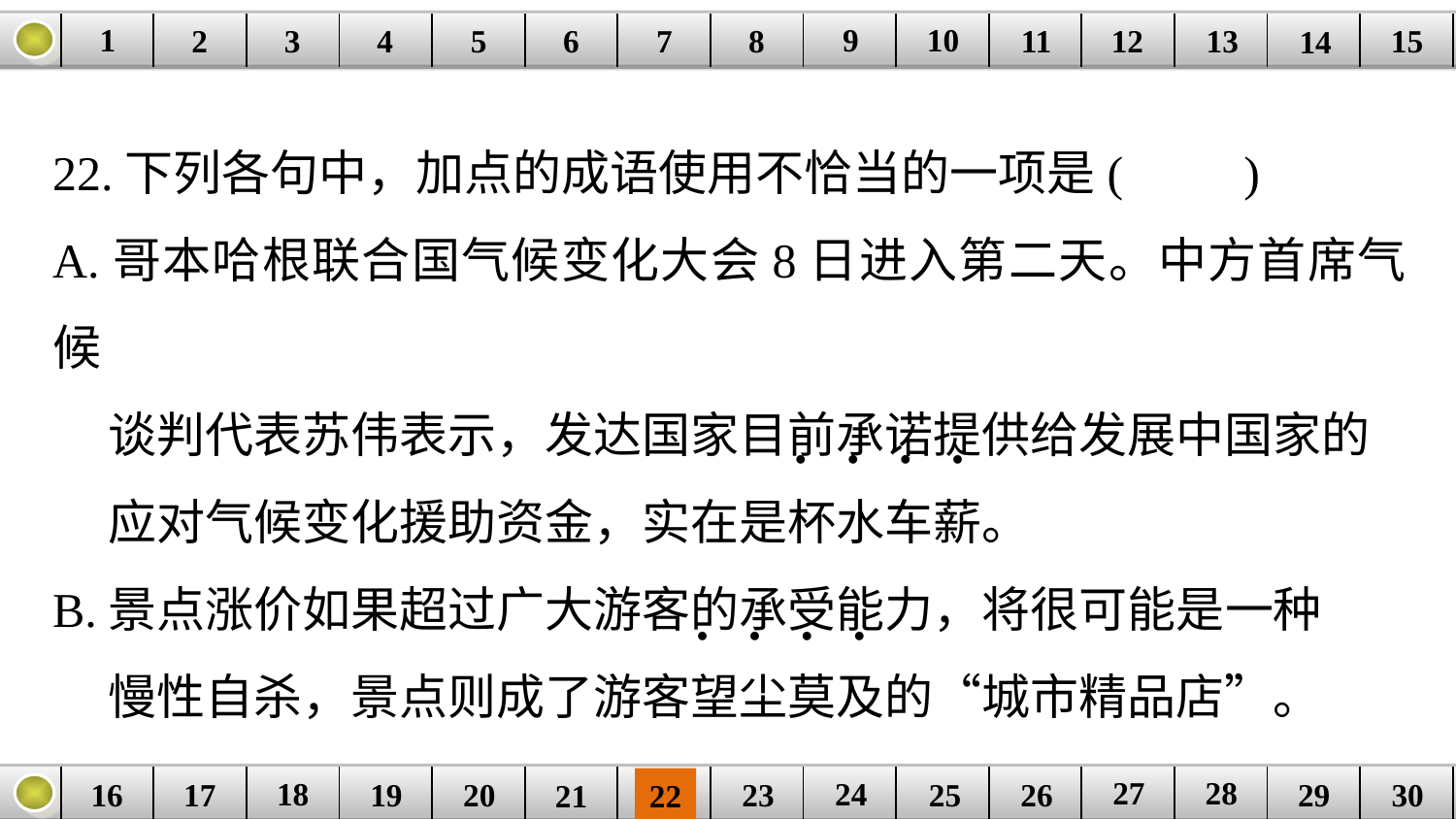

9
10
1
3
4
5
6
8
11
2
12
15
|  |  |  |  |  |  |  |  |  |  |  |  |  |  |  |
| --- | --- | --- | --- | --- | --- | --- | --- | --- | --- | --- | --- | --- | --- | --- |
7
13
14

22.下列各句中，加点的成语使用不恰当的一项是(　　)
A.哥本哈根联合国气候变化大会8日进入第二天。中方首席气候
    谈判代表苏伟表示，发达国家目前承诺提供给发展中国家的
    应对气候变化援助资金，实在是杯水车薪。
B.景点涨价如果超过广大游客的承受能力，将很可能是一种
    慢性自杀，景点则成了游客望尘莫及的“城市精品店”。
.   .   .   .
.   .   .   .

27
28
18
24
16
25
26
30
|  |  |  |  |  |  |  |  |  |  |  |  |  |  |  |
| --- | --- | --- | --- | --- | --- | --- | --- | --- | --- | --- | --- | --- | --- | --- |
23
17
19
20
29
21
22